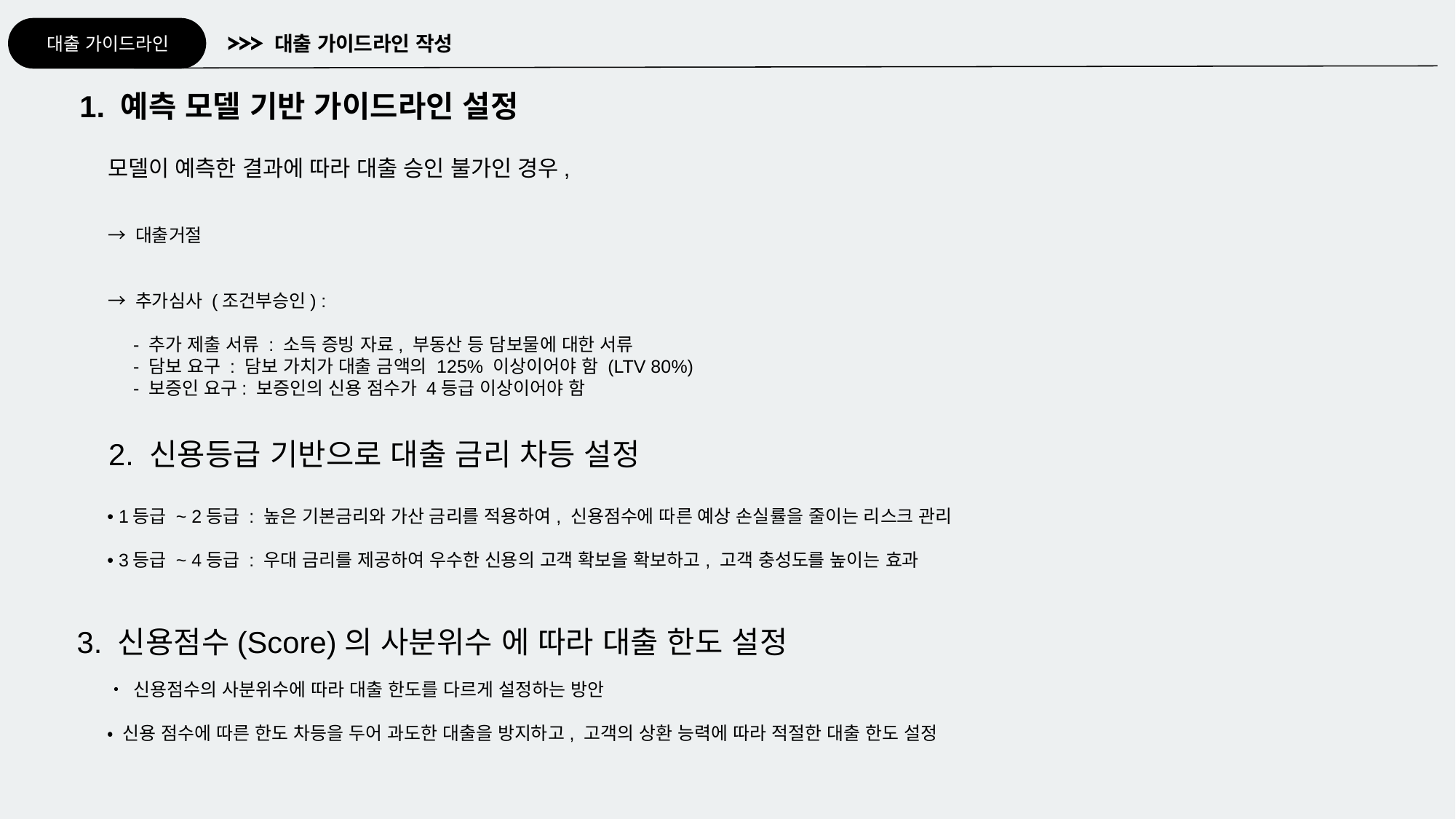

대출 가이드라인
대출 가이드라인 작성

1. 예측 모델 기반 가이드라인 설정
모델이 예측한 결과에 따라 대출 승인 불가인 경우,

→ 대출거절

→ 추가심사 (조건부승인) :

     - 추가 제출 서류 : 소득 증빙 자료, 부동산 등 담보물에 대한 서류
     - 담보 요구 : 담보 가치가 대출 금액의 125% 이상이어야 함 (LTV 80%)
     - 보증인 요구: 보증인의 신용 점수가 4등급 이상이어야 함

2. 신용등급 기반으로 대출 금리 차등 설정
• 1등급 ~ 2등급 : 높은 기본금리와 가산 금리를 적용하여, 신용점수에 따른 예상 손실률을 줄이는 리스크 관리

• 3등급 ~ 4등급 : 우대 금리를 제공하여 우수한 신용의 고객 확보을 확보하고, 고객 충성도를 높이는 효과
3. 신용점수(Score)의 사분위수 에 따라 대출 한도 설정
• 신용점수의 사분위수에 따라 대출 한도를 다르게 설정하는 방안

• 신용 점수에 따른 한도 차등을 두어 과도한 대출을 방지하고, 고객의 상환 능력에 따라 적절한 대출 한도 설정